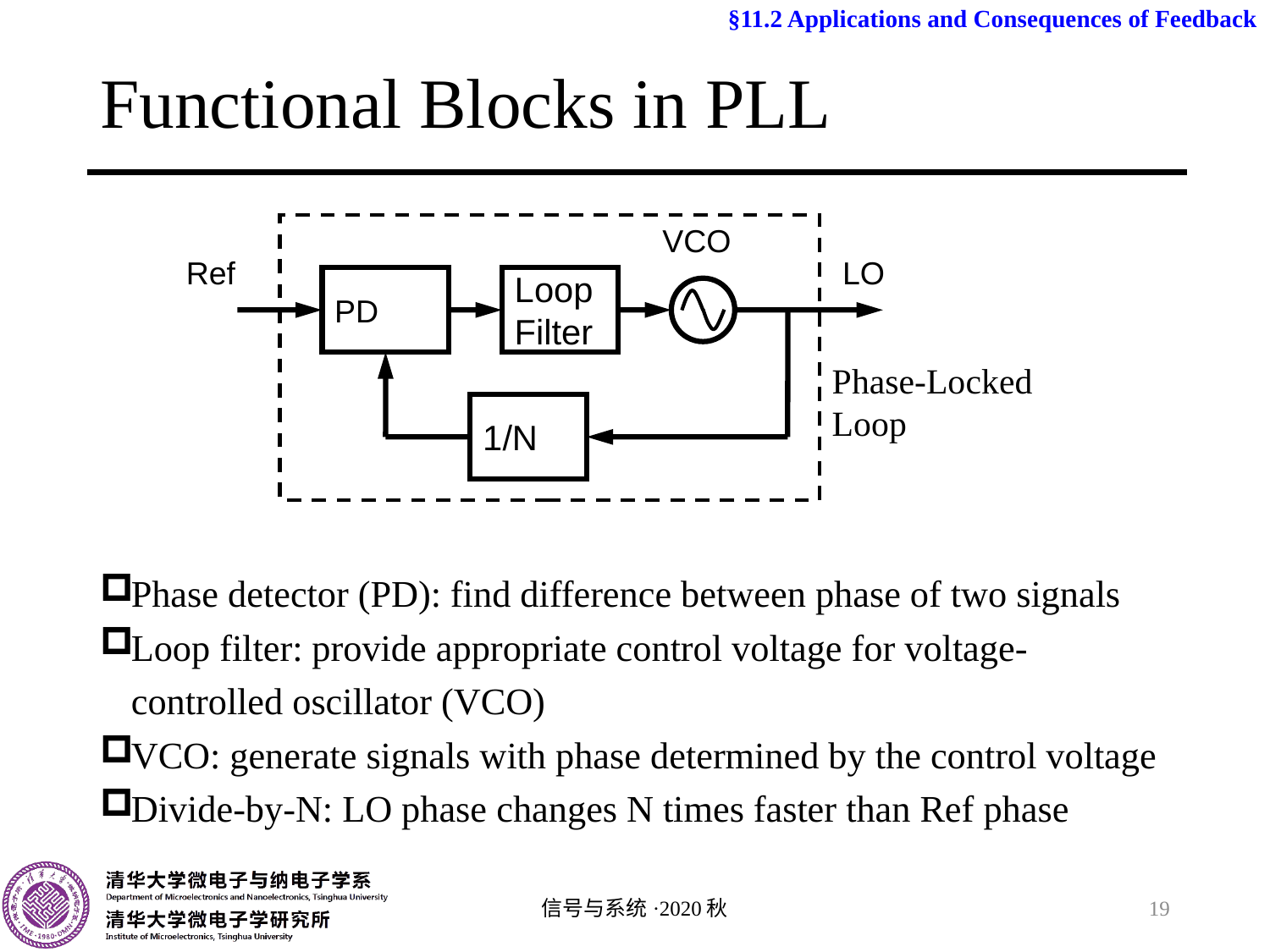

§11.2 Applications and Consequences of Feedback
# Functional Blocks in PLL

VCO
Ref
LO
PD
Loop Filter

Phase-Locked Loop

1/N

Phase detector (PD): find difference between phase of two signals
Loop filter: provide appropriate control voltage for voltage-controlled oscillator (VCO)
VCO: generate signals with phase determined by the control voltage
Divide-by-N: LO phase changes N times faster than Ref phase
信号与系统·2020秋
19